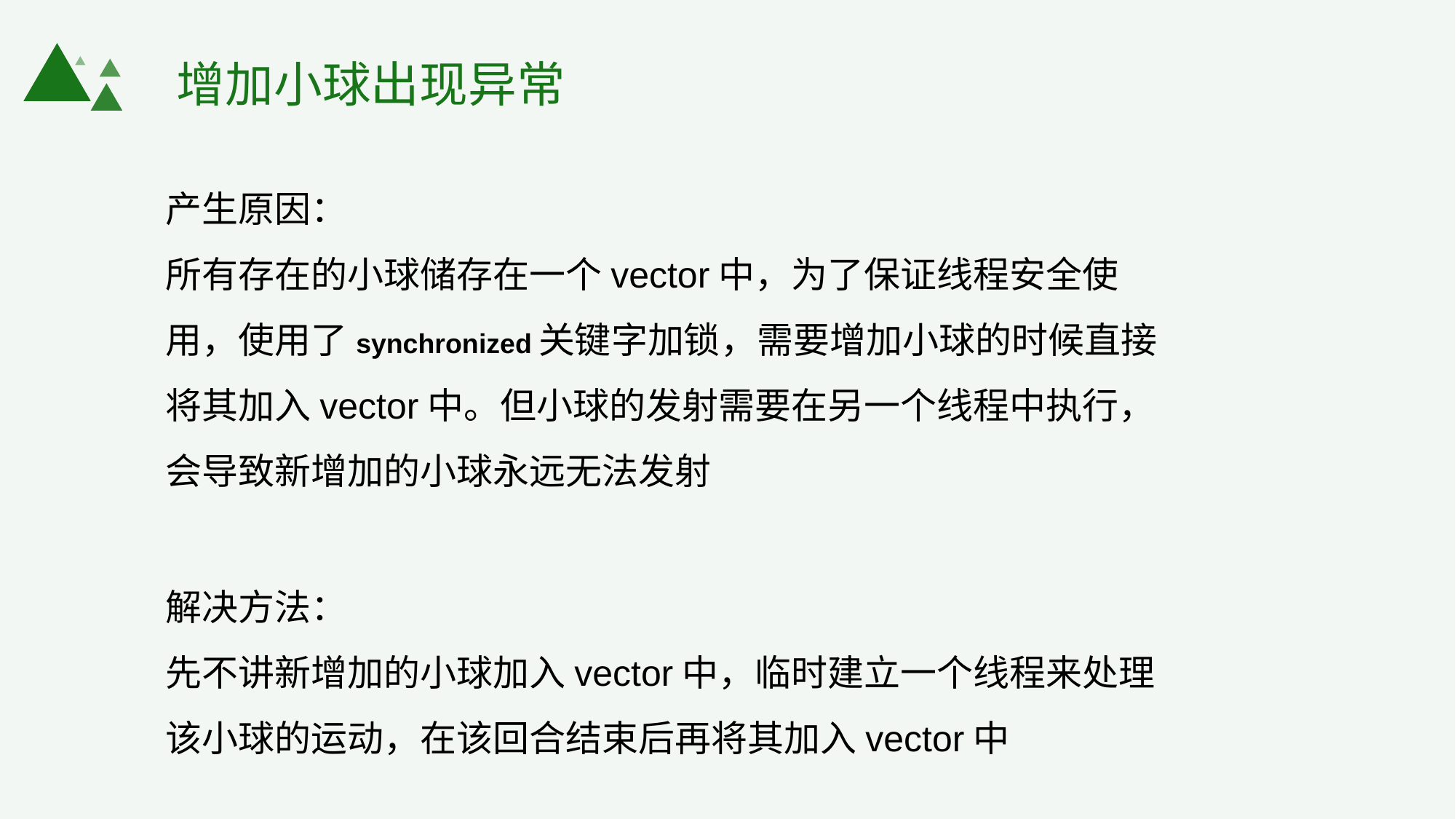

增加小球出现异常

产生原因：
所有存在的小球储存在一个vector中，为了保证线程安全使用，使用了synchronized关键字加锁，需要增加小球的时候直接将其加入vector中。但小球的发射需要在另一个线程中执行，会导致新增加的小球永远无法发射
解决方法：
先不讲新增加的小球加入vector中，临时建立一个线程来处理该小球的运动，在该回合结束后再将其加入vector中